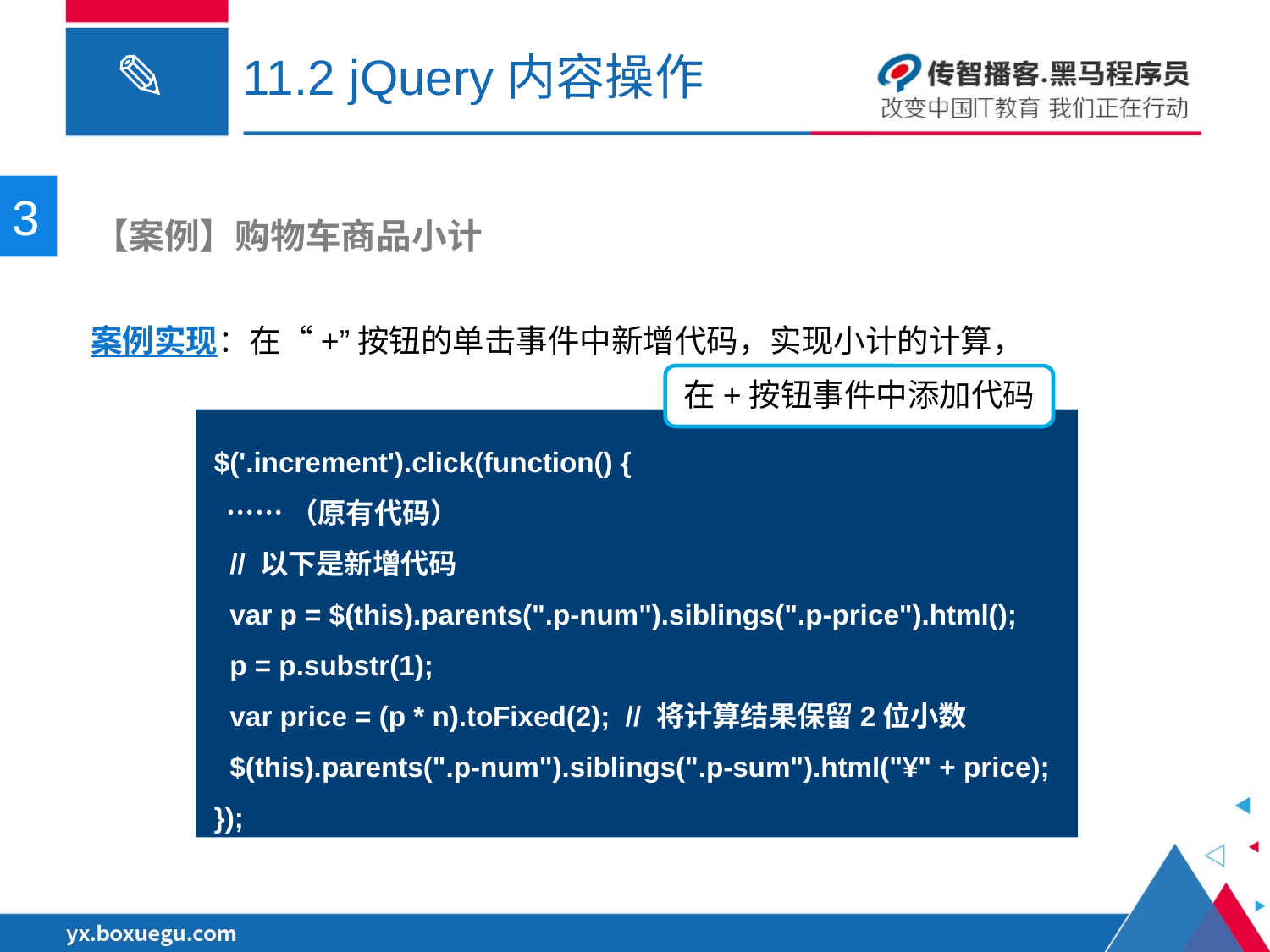

# 11.2 jQuery内容操作

3
  【案例】购物车商品小计
案例实现：在“+”按钮的单击事件中新增代码，实现小计的计算，
在+按钮事件中添加代码

$('.increment').click(function() {
  ……（原有代码）
  // 以下是新增代码
  var p = $(this).parents(".p-num").siblings(".p-price").html();
  p = p.substr(1);
  var price = (p * n).toFixed(2);  // 将计算结果保留2位小数
  $(this).parents(".p-num").siblings(".p-sum").html("¥" + price);
});